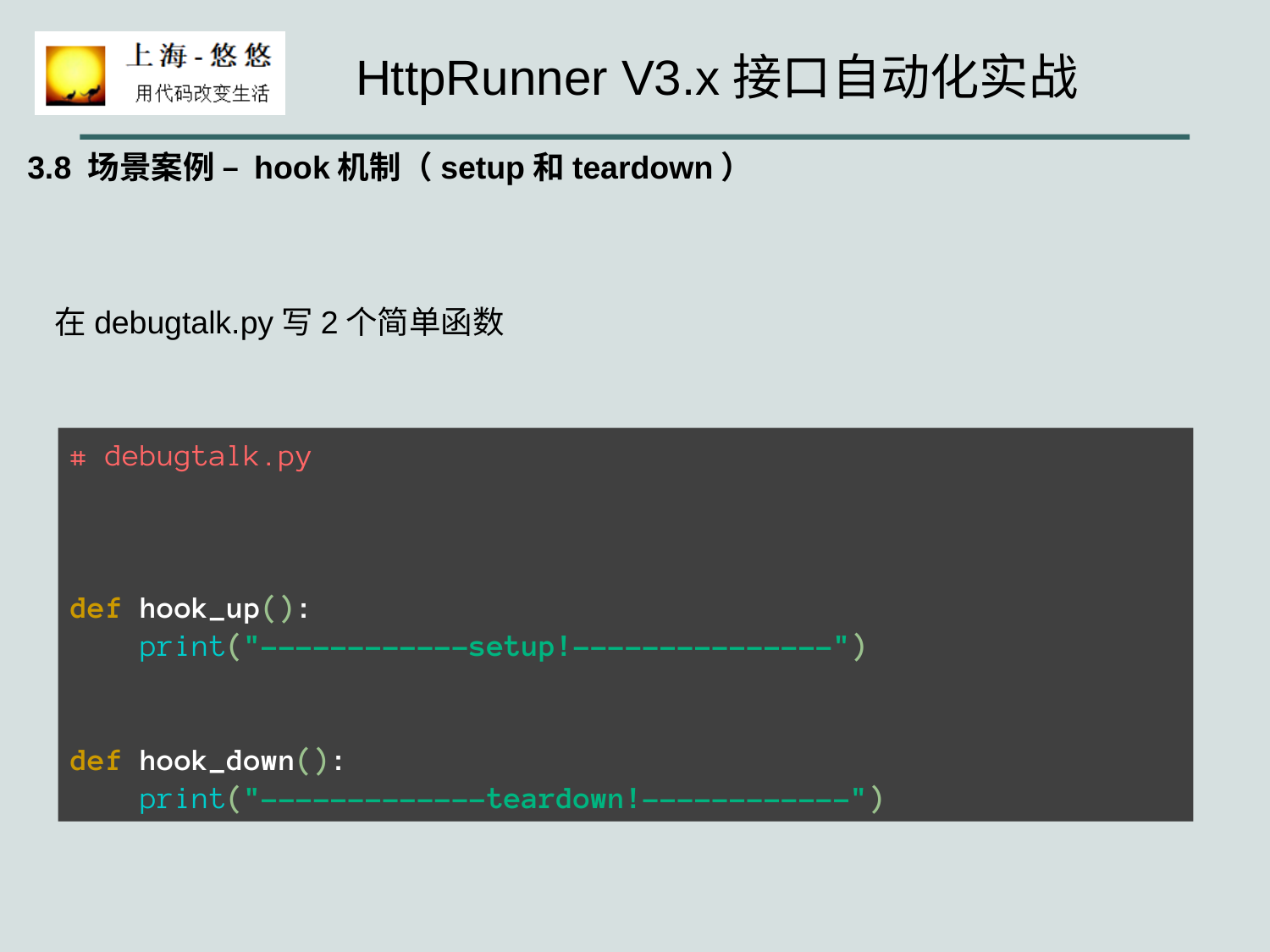

3.8 场景案例 – hook机制（setup和teardown）
在debugtalk.py写2个简单函数
# debugtalk.py def hook_up(): print("------------setup!---------------") def hook_down(): print("-------------teardown!------------")